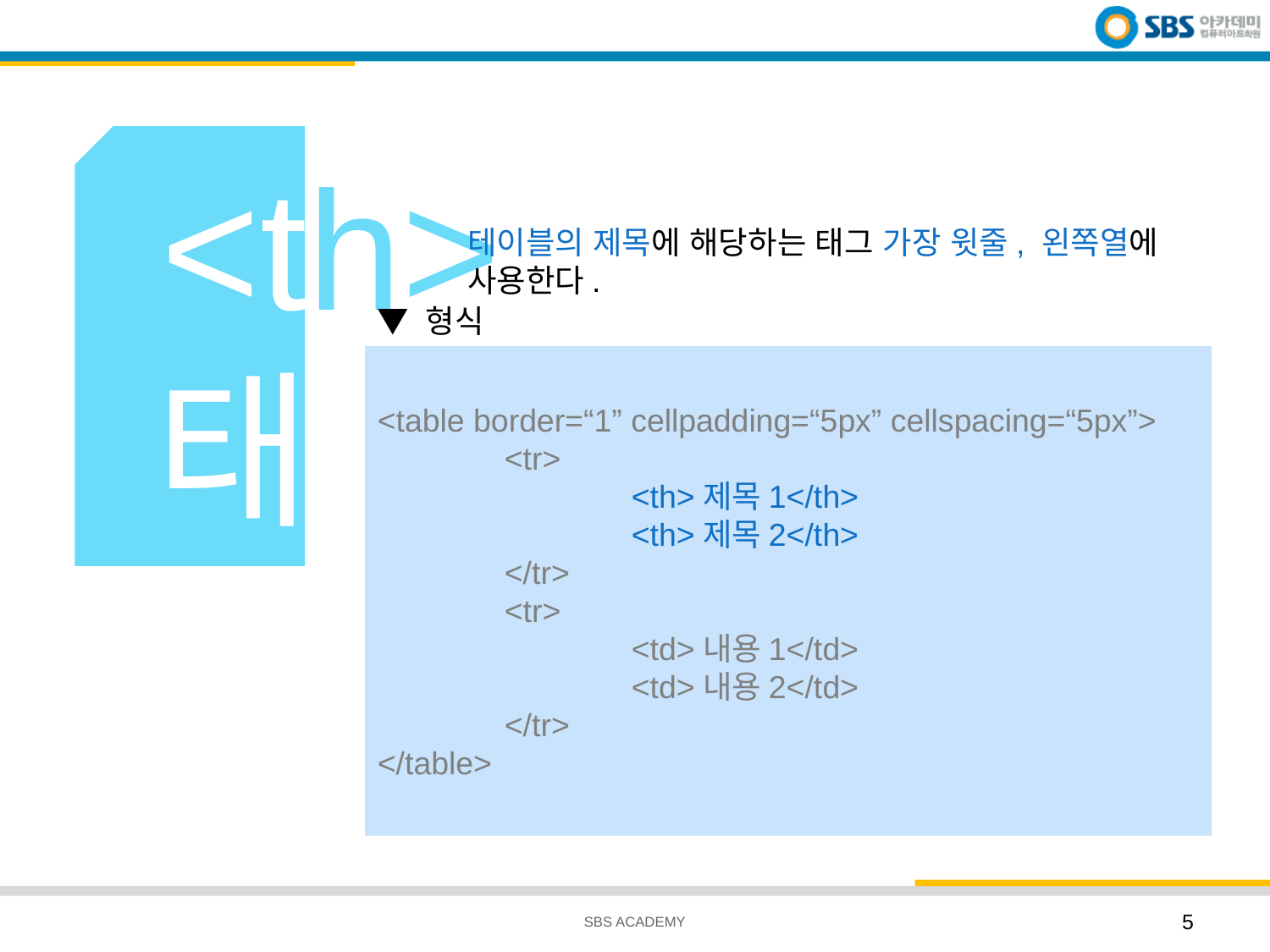

# <th> 태그
테이블의 제목에 해당하는 태그 가장 윗줄, 왼쪽열에 사용한다.
▼ 형식
<table border=“1” cellpadding=“5px” cellspacing=“5px”>
	<tr>
		<th>제목1</th>
		<th>제목2</th>
	</tr>
	<tr>
		<td>내용1</td>
		<td>내용2</td>
	</tr>
</table>
SBS ACADEMY
5